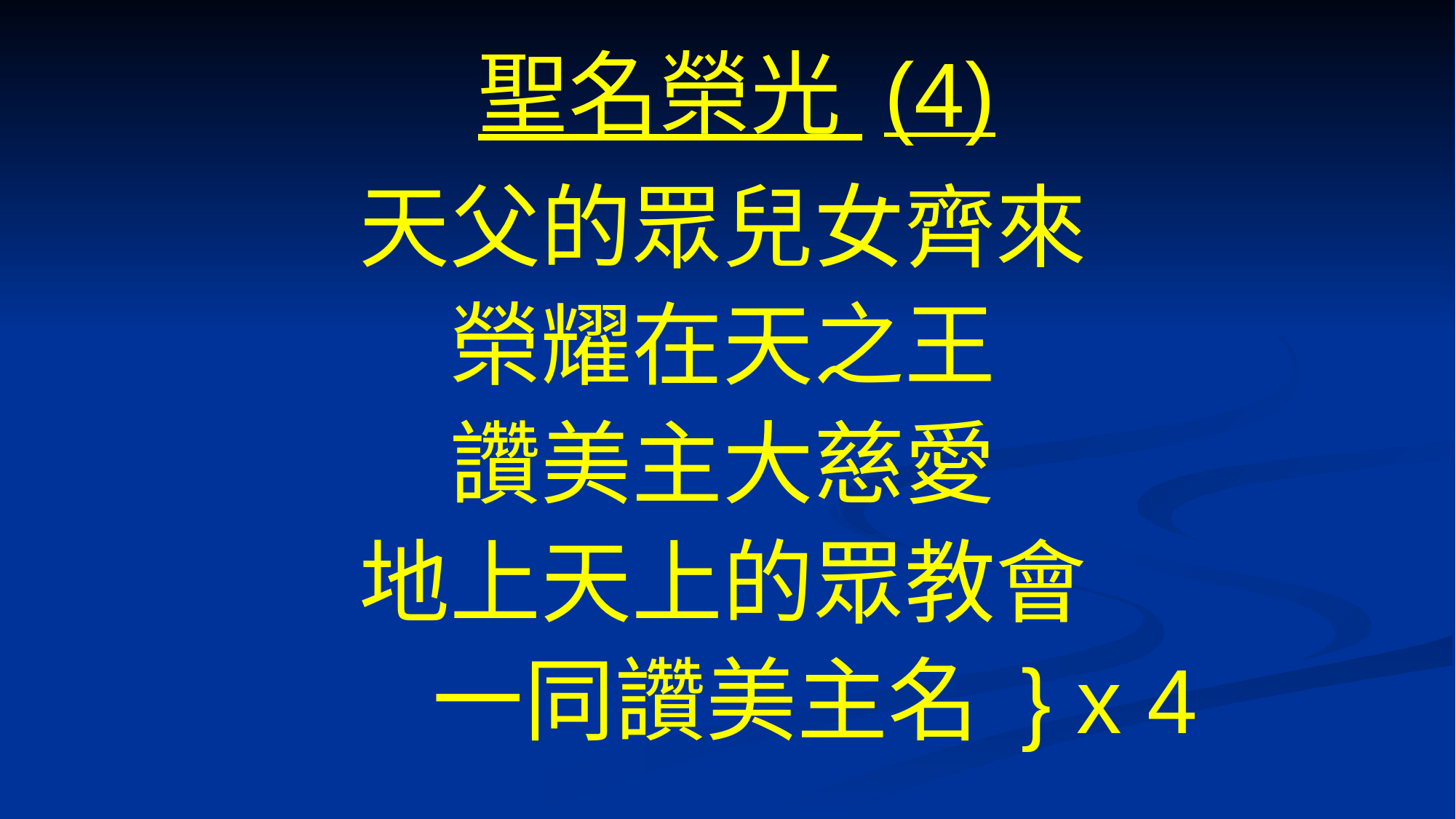

# 聖名榮光 (4)
天父的眾兒女齊來
榮耀在天之王
讚美主大慈愛
地上天上的眾教會
        一同讚美主名 } x 4